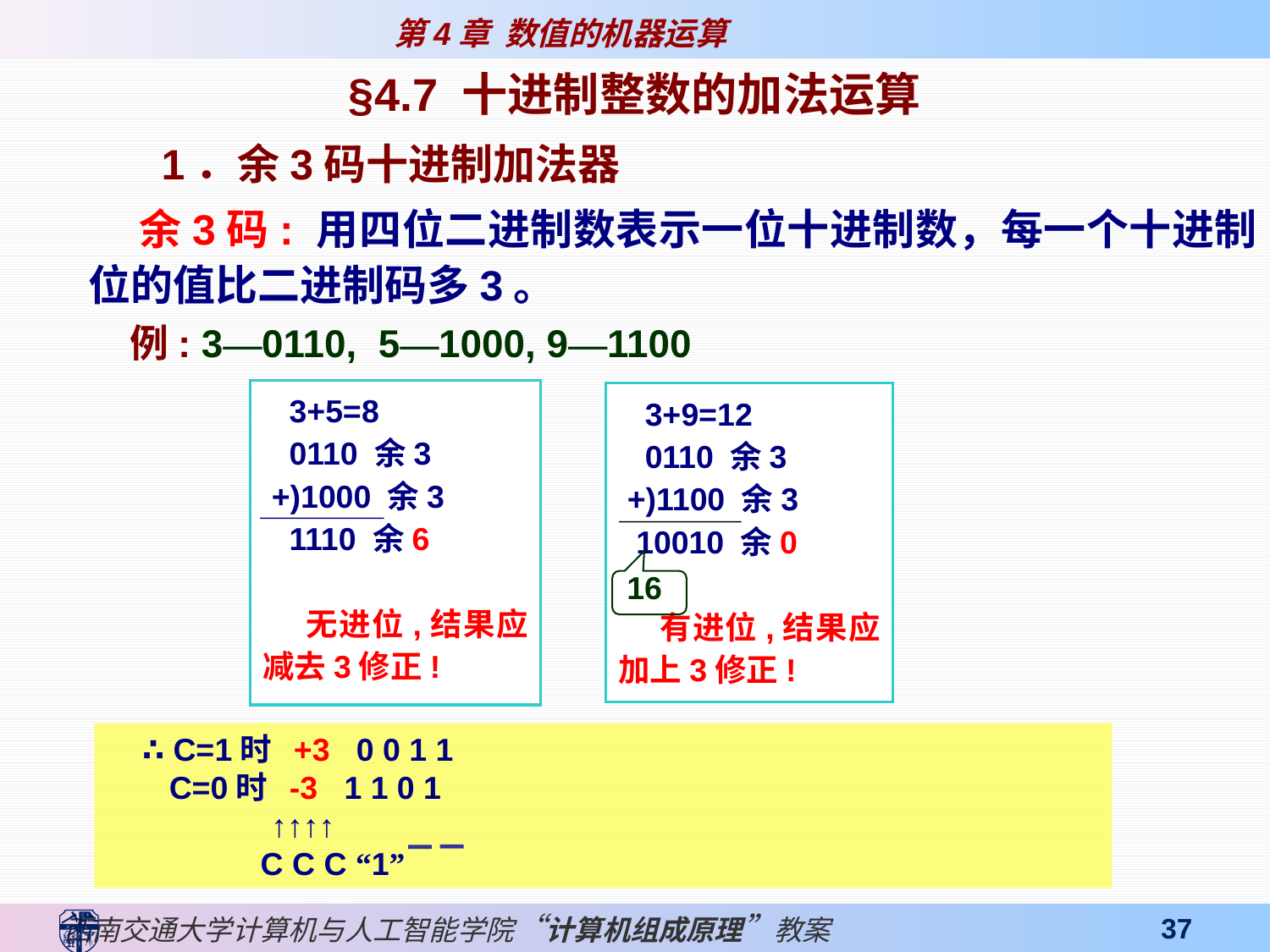

§4.7 十进制整数的加法运算
1．余3码十进制加法器
    余3码: 用四位二进制数表示一位十进制数，每一个十进制位的值比二进制码多3。
     例: 3—0110,  5—1000, 9—1100
   3+5=8
   0110 余3
 +)1000 余3
   1110 余6

    无进位,结果应减去3修正!

   3+9=12
   0110 余3
 +)1100 余3
  10010 余0

    有进位,结果应加上3修正!

16
    ∴ C=1时  +3   0 0 1 1
       C=0时  -3   1 1 0 1
                   ↑↑↑↑
            	   C C C “1”